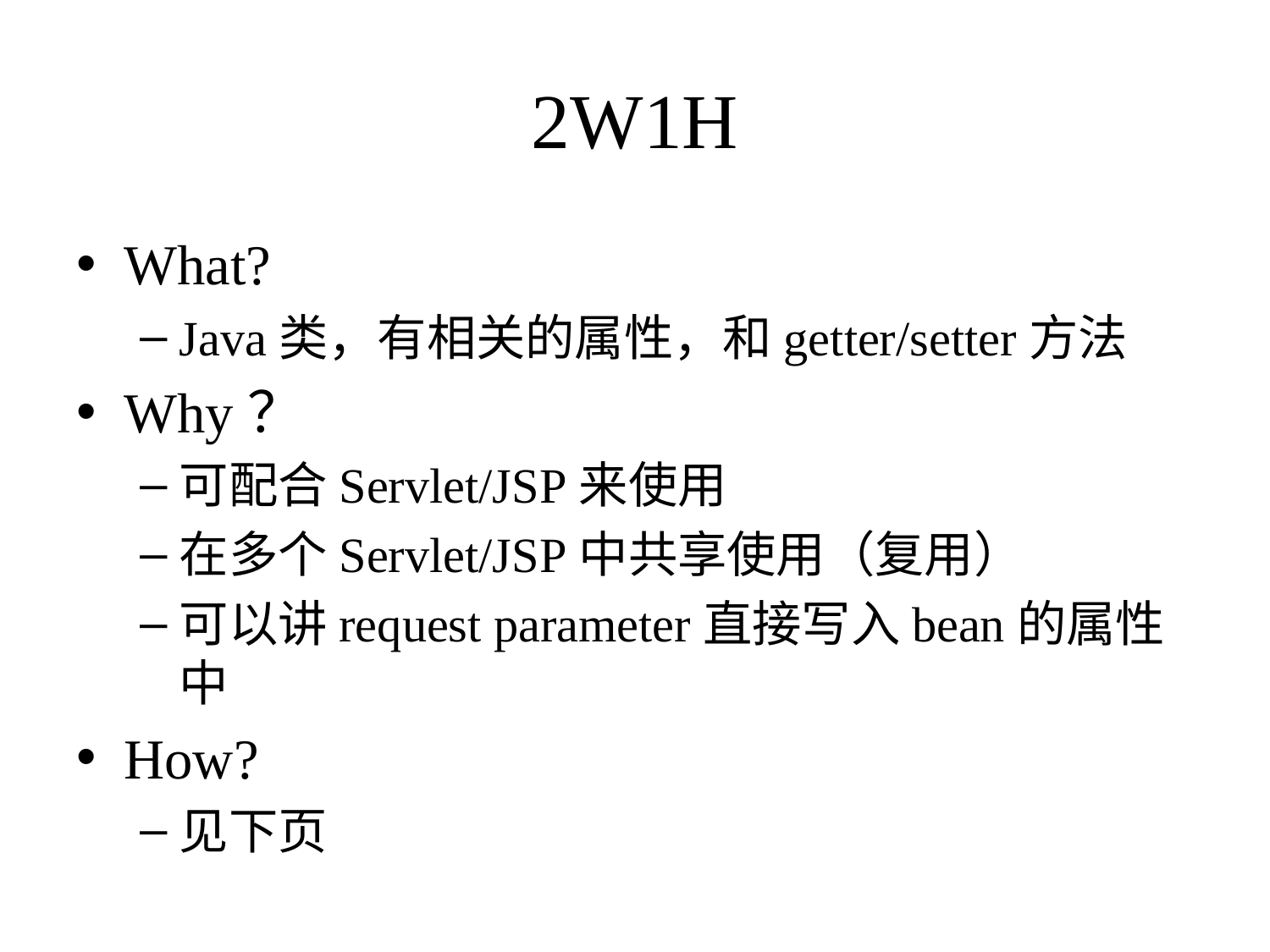

# 2W1H
What?
Java类，有相关的属性，和getter/setter方法
Why？
可配合Servlet/JSP来使用
在多个Servlet/JSP中共享使用（复用）
可以讲request parameter直接写入bean的属性中
How?
见下页